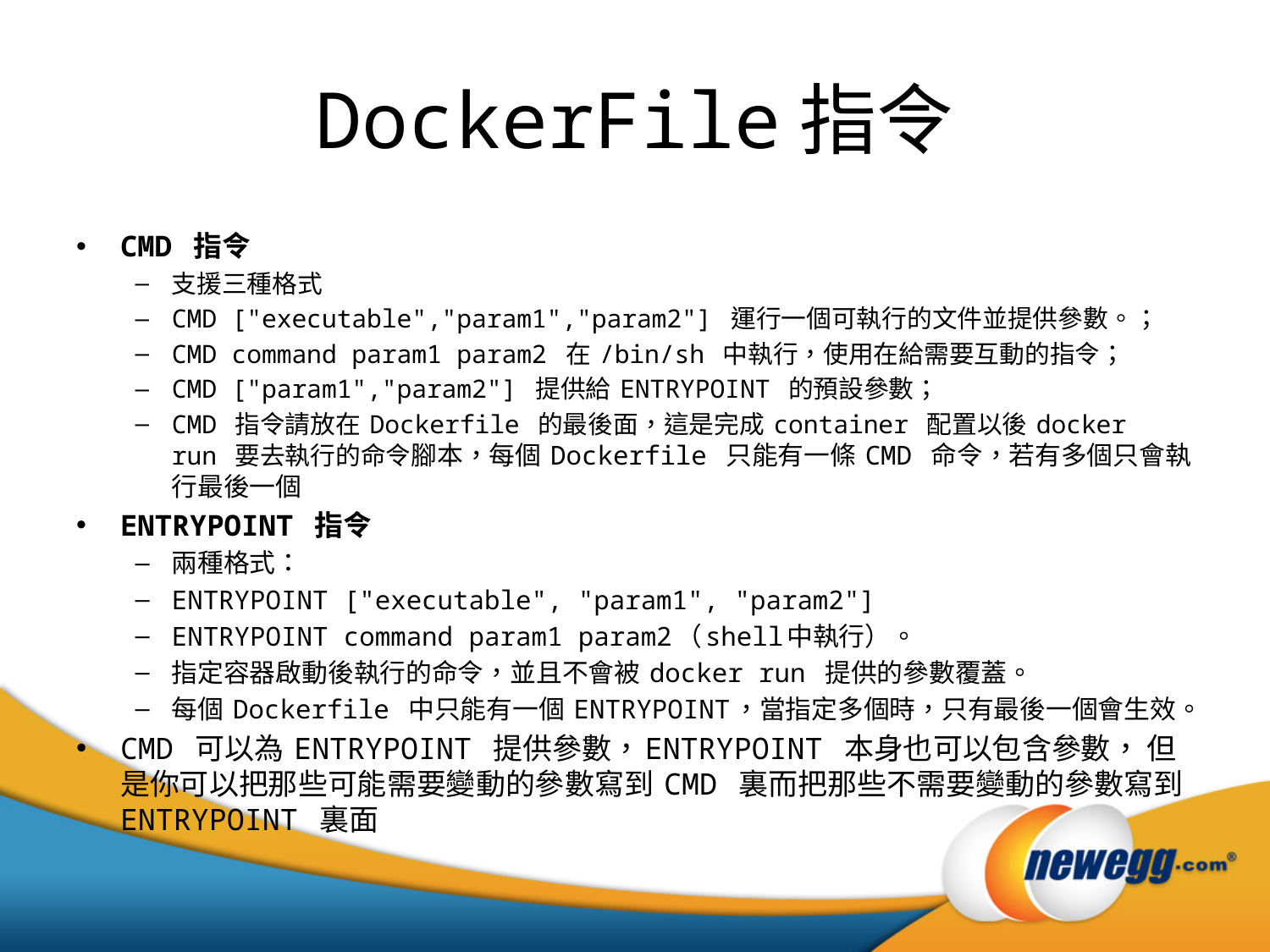

# DockerFile指令
CMD 指令
支援三種格式
CMD ["executable","param1","param2"] 運行一個可執行的文件並提供參數。；
CMD command param1 param2 在 /bin/sh 中執行，使用在給需要互動的指令；
CMD ["param1","param2"] 提供給 ENTRYPOINT 的預設參數；
CMD 指令請放在 Dockerfile 的最後面，這是完成 container 配置以後 docker run 要去執行的命令腳本，每個 Dockerfile 只能有一條 CMD 命令，若有多個只會執行最後一個
ENTRYPOINT 指令
兩種格式：
ENTRYPOINT ["executable", "param1", "param2"]
ENTRYPOINT command param1 param2（shell中執行）。
指定容器啟動後執行的命令，並且不會被 docker run 提供的參數覆蓋。
每個 Dockerfile 中只能有一個 ENTRYPOINT，當指定多個時，只有最後一個會生效。
CMD 可以為 ENTRYPOINT 提供參數，ENTRYPOINT 本身也可以包含參數， 但是你可以把那些可能需要變動的參數寫到 CMD 裏而把那些不需要變動的參數寫到 ENTRYPOINT 裏面